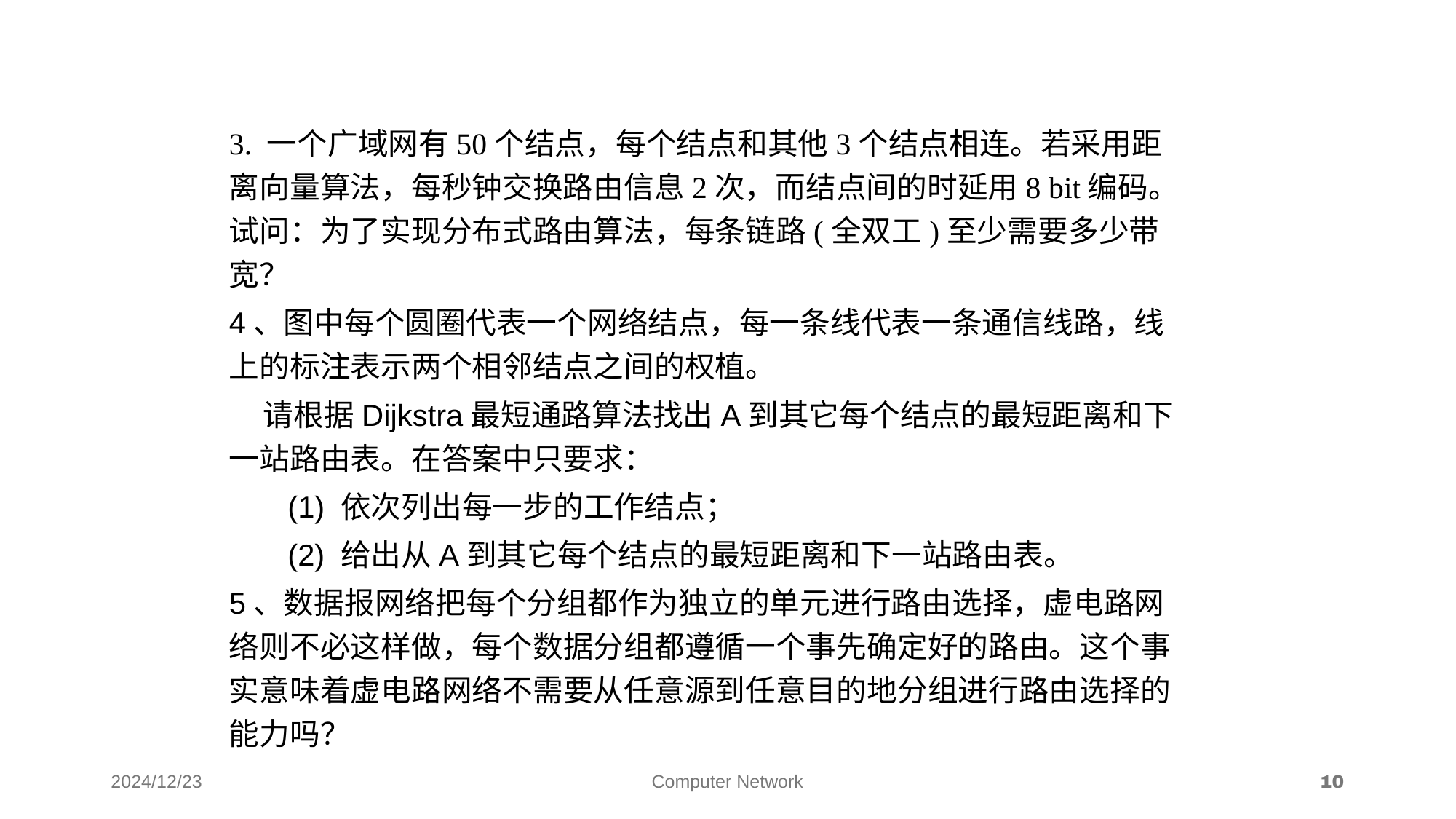

3. 一个广域网有50个结点，每个结点和其他3个结点相连。若采用距离向量算法，每秒钟交换路由信息2次，而结点间的时延用8 bit编码。试问：为了实现分布式路由算法，每条链路(全双工)至少需要多少带宽？
4、图中每个圆圈代表一个网络结点，每一条线代表一条通信线路，线上的标注表示两个相邻结点之间的权植。
    请根据Dijkstra最短通路算法找出A到其它每个结点的最短距离和下一站路由表。在答案中只要求：
       (1) 依次列出每一步的工作结点；
       (2) 给出从A到其它每个结点的最短距离和下一站路由表。
5、数据报网络把每个分组都作为独立的单元进行路由选择，虚电路网络则不必这样做，每个数据分组都遵循一个事先确定好的路由。这个事实意味着虚电路网络不需要从任意源到任意目的地分组进行路由选择的能力吗？
Computer Network
10
2024/12/23